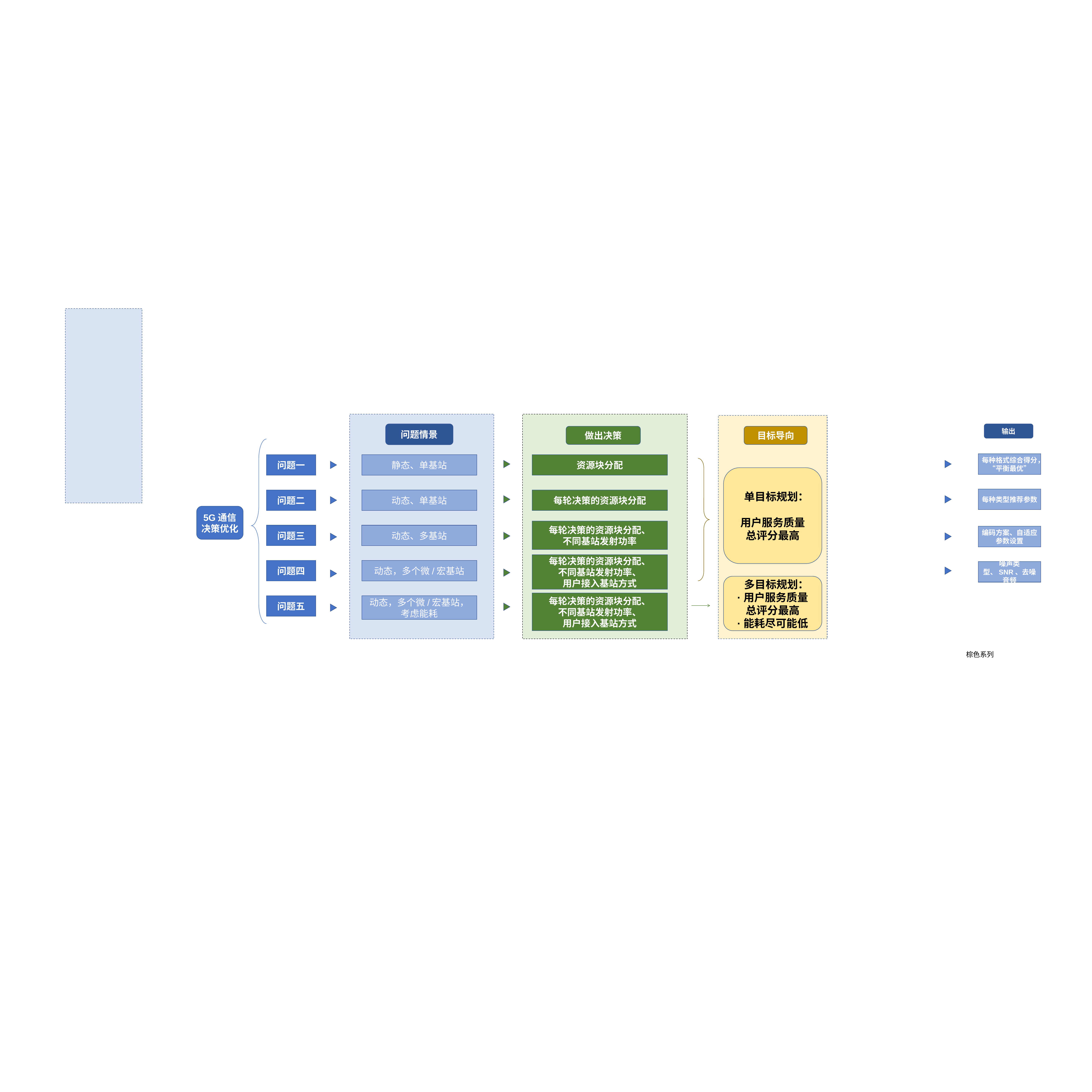

问题情景
输出
做出决策
目标导向

每种格式综合得分，“平衡最优”
问题一
静态、单基站
资源块分配

  单目标规划：

用户服务质量
总评分最高
每种类型推荐参数
问题二
动态、单基站
每轮决策的资源块分配

5G通信决策优化
每轮决策的资源块分配、
不同基站发射功率
问题三
动态、多基站
编码方案、自适应参数设置

每轮决策的资源块分配、
不同基站发射功率、
用户接入基站方式
问题四
动态，多个微/宏基站
噪声类型、SNR、去噪音频

  多目标规划：
·用户服务质量
总评分最高
·能耗尽可能低
每轮决策的资源块分配、
不同基站发射功率、
用户接入基站方式
问题五
动态，多个微/宏基站，
考虑能耗

棕色系列